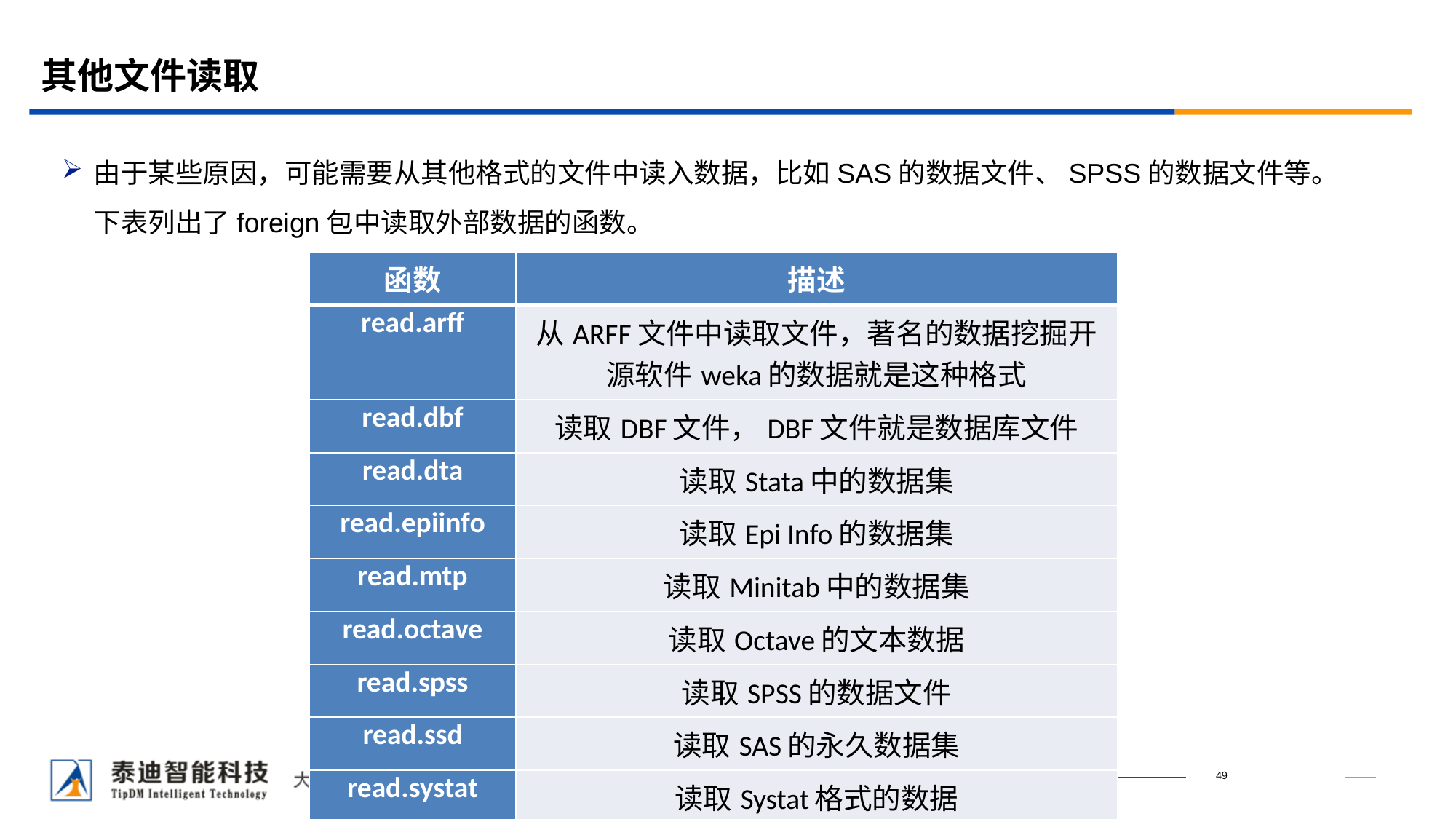

# 其他文件读取
由于某些原因，可能需要从其他格式的文件中读入数据，比如SAS的数据文件、SPSS的数据文件等。下表列出了foreign包中读取外部数据的函数。
| 函数 | 描述 |
| --- | --- |
| read.arff | 从ARFF文件中读取文件，著名的数据挖掘开源软件weka的数据就是这种格式 |
| read.dbf | 读取DBF文件，DBF文件就是数据库文件 |
| read.dta | 读取Stata中的数据集 |
| read.epiinfo | 读取Epi Info的数据集 |
| read.mtp | 读取Minitab中的数据集 |
| read.octave | 读取Octave的文本数据 |
| read.spss | 读取SPSS的数据文件 |
| read.ssd | 读取SAS的永久数据集 |
| read.systat | 读取Systat格式的数据 |